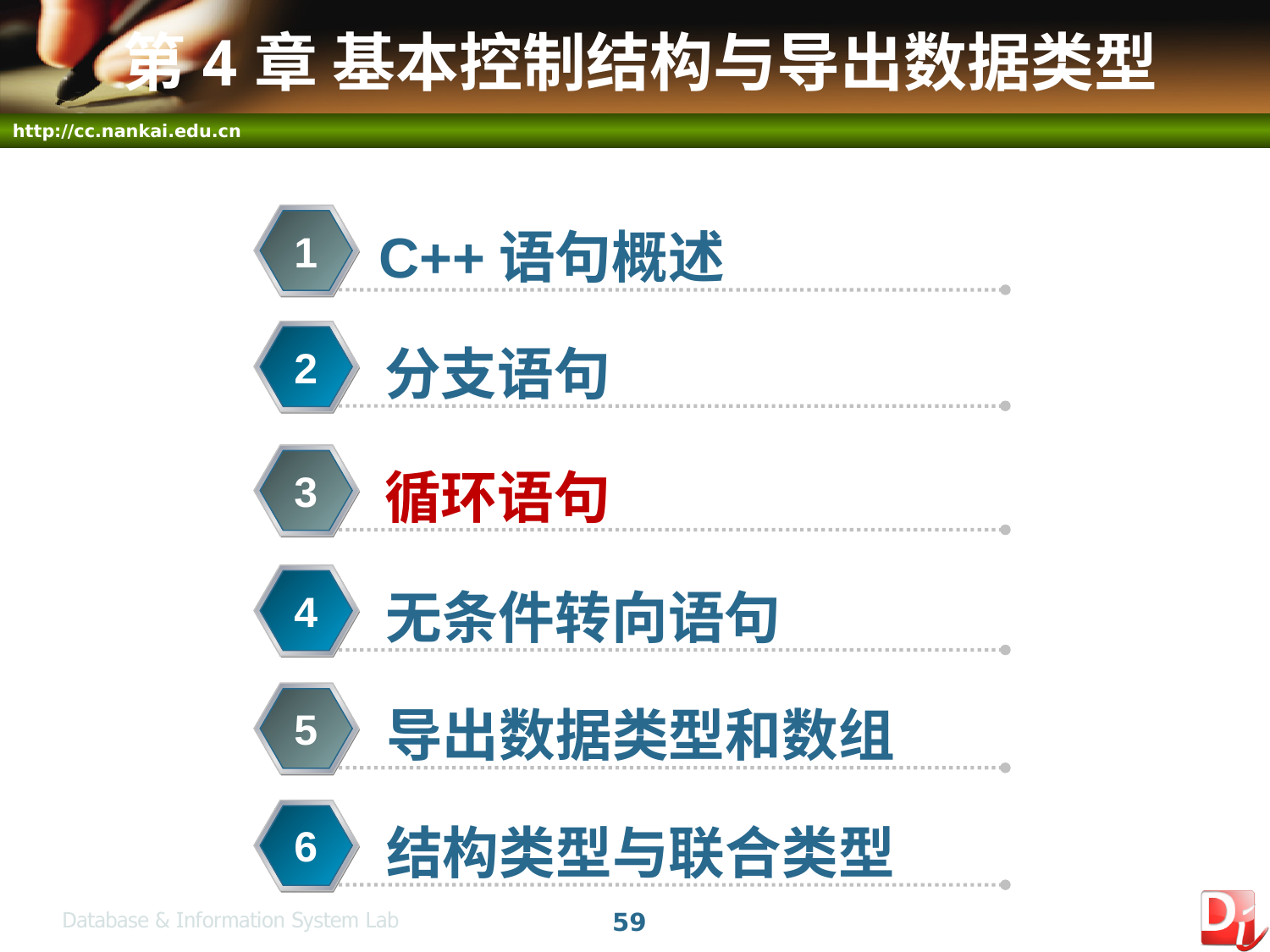

# 第4章 基本控制结构与导出数据类型

C++语句概述
1

分支语句
2

循环语句
3

无条件转向语句
4

导出数据类型和数组
5

结构类型与联合类型
6

59
Database & Information System Lab